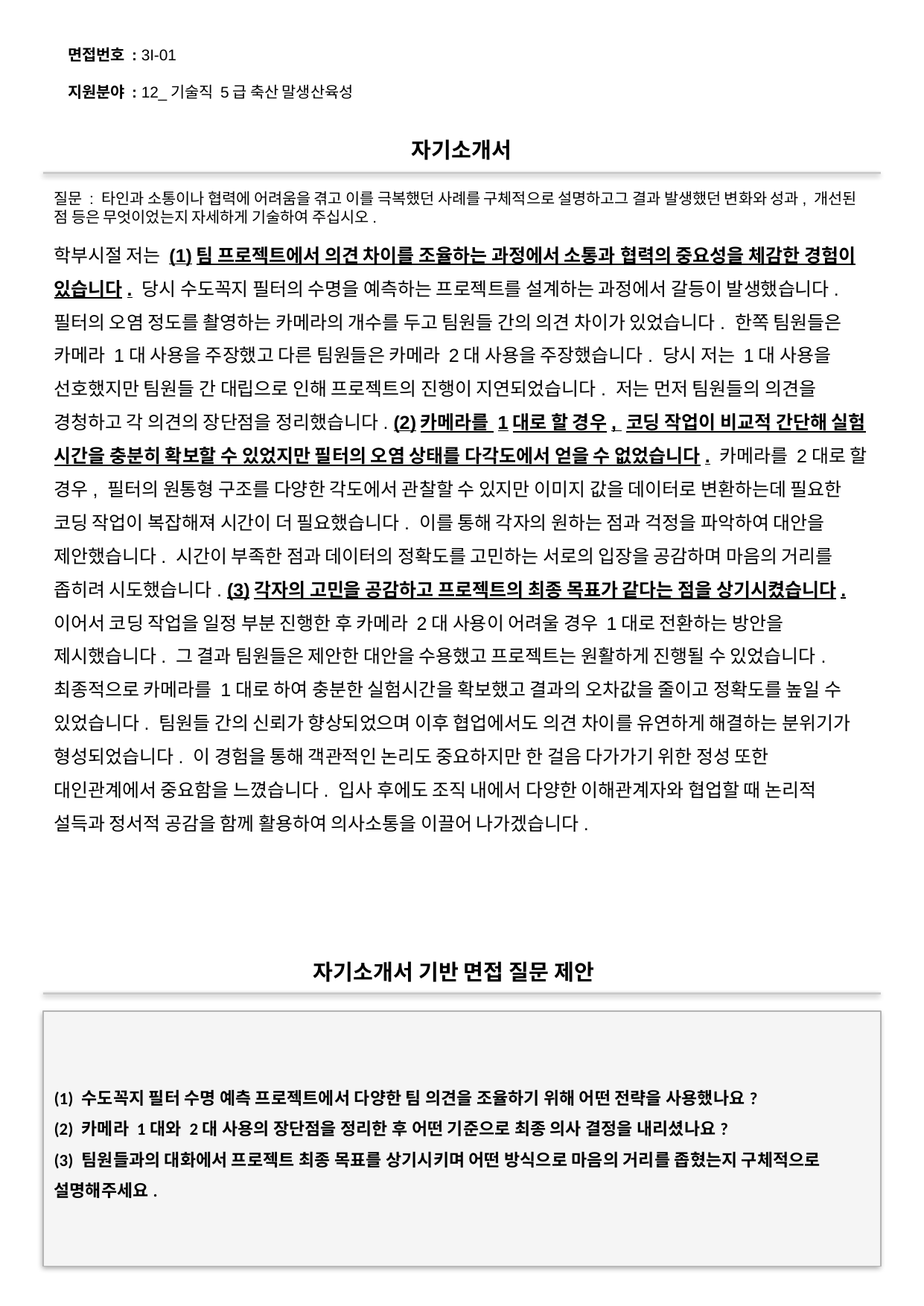

면접번호 : 3I-01

지원분야 : 12_기술직 5급 축산 말생산육성
#

자기소개서

질문 : 타인과 소통이나 협력에 어려움을 겪고 이를 극복했던 사례를 구체적으로 설명하고그 결과 발생했던 변화와 성과, 개선된 점 등은 무엇이었는지 자세하게 기술하여 주십시오.

학부시절 저는 (1)팀 프로젝트에서 의견 차이를 조율하는 과정에서 소통과 협력의 중요성을 체감한 경험이 있습니다. 당시 수도꼭지 필터의 수명을 예측하는 프로젝트를 설계하는 과정에서 갈등이 발생했습니다. 필터의 오염 정도를 촬영하는 카메라의 개수를 두고 팀원들 간의 의견 차이가 있었습니다. 한쪽 팀원들은 카메라 1대 사용을 주장했고 다른 팀원들은 카메라 2대 사용을 주장했습니다. 당시 저는 1대 사용을 선호했지만 팀원들 간 대립으로 인해 프로젝트의 진행이 지연되었습니다. 저는 먼저 팀원들의 의견을 경청하고 각 의견의 장단점을 정리했습니다. (2)카메라를 1대로 할 경우, 코딩 작업이 비교적 간단해 실험 시간을 충분히 확보할 수 있었지만 필터의 오염 상태를 다각도에서 얻을 수 없었습니다. 카메라를 2대로 할 경우, 필터의 원통형 구조를 다양한 각도에서 관찰할 수 있지만 이미지 값을 데이터로 변환하는데 필요한 코딩 작업이 복잡해져 시간이 더 필요했습니다. 이를 통해 각자의 원하는 점과 걱정을 파악하여 대안을 제안했습니다. 시간이 부족한 점과 데이터의 정확도를 고민하는 서로의 입장을 공감하며 마음의 거리를 좁히려 시도했습니다. (3)각자의 고민을 공감하고 프로젝트의 최종 목표가 같다는 점을 상기시켰습니다. 이어서 코딩 작업을 일정 부분 진행한 후 카메라 2대 사용이 어려울 경우 1대로 전환하는 방안을 제시했습니다. 그 결과 팀원들은 제안한 대안을 수용했고 프로젝트는 원활하게 진행될 수 있었습니다. 최종적으로 카메라를 1대로 하여 충분한 실험시간을 확보했고 결과의 오차값을 줄이고 정확도를 높일 수 있었습니다. 팀원들 간의 신뢰가 향상되었으며 이후 협업에서도 의견 차이를 유연하게 해결하는 분위기가 형성되었습니다. 이 경험을 통해 객관적인 논리도 중요하지만 한 걸음 다가가기 위한 정성 또한 대인관계에서 중요함을 느꼈습니다. 입사 후에도 조직 내에서 다양한 이해관계자와 협업할 때 논리적 설득과 정서적 공감을 함께 활용하여 의사소통을 이끌어 나가겠습니다.

자기소개서 기반 면접 질문 제안

(1) 수도꼭지 필터 수명 예측 프로젝트에서 다양한 팀 의견을 조율하기 위해 어떤 전략을 사용했나요?
(2) 카메라 1대와 2대 사용의 장단점을 정리한 후 어떤 기준으로 최종 의사 결정을 내리셨나요?
(3) 팀원들과의 대화에서 프로젝트 최종 목표를 상기시키며 어떤 방식으로 마음의 거리를 좁혔는지 구체적으로 설명해주세요.